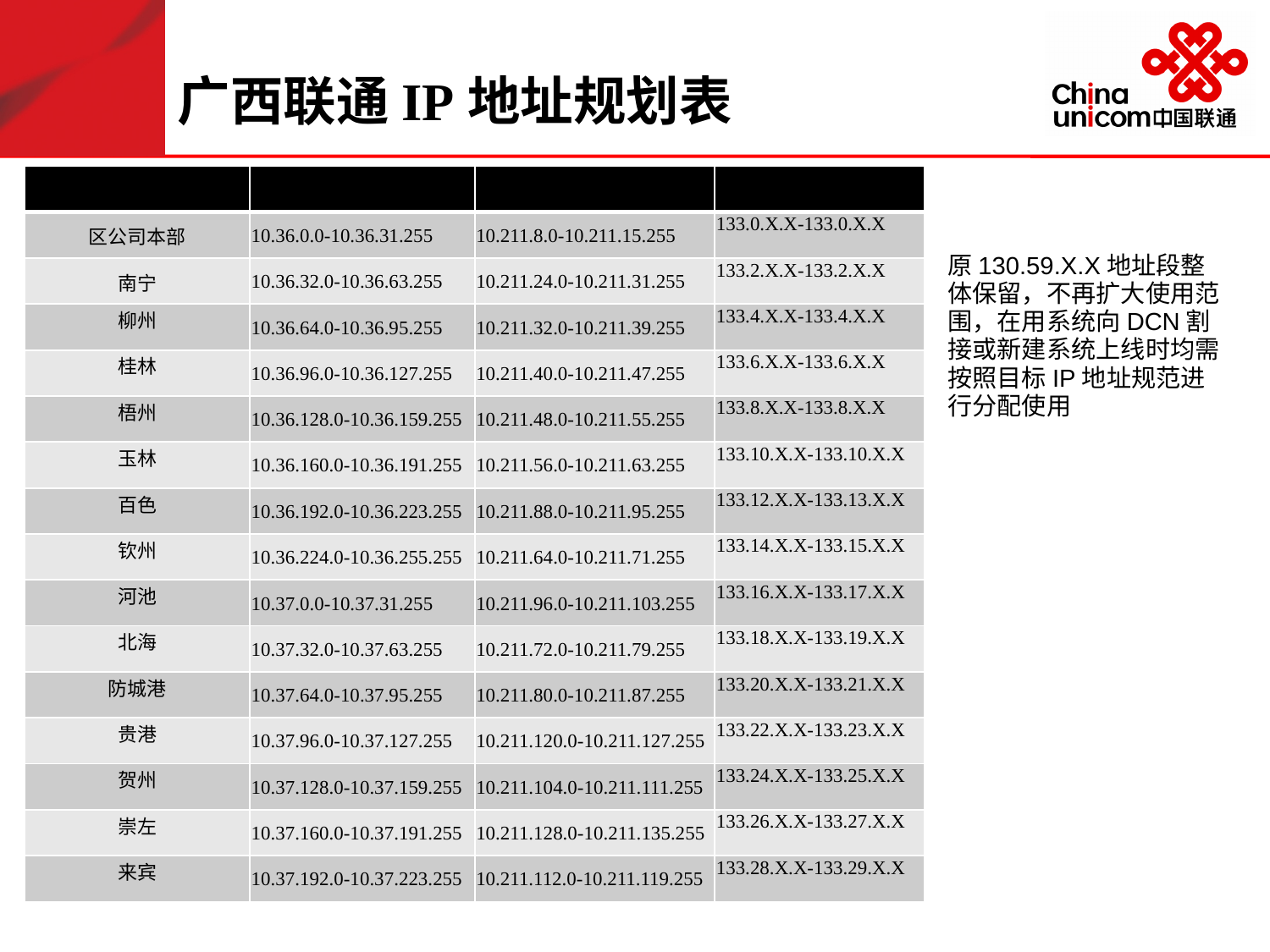

# 广西联通IP地址规划表
| 区域名称 | MSS域 | MSS域 | BSS/OSS域 |
| --- | --- | --- | --- |
| 区公司本部 | 10.36.0.0-10.36.31.255 | 10.211.8.0-10.211.15.255 | 133.0.X.X-133.0.X.X |
| 南宁 | 10.36.32.0-10.36.63.255 | 10.211.24.0-10.211.31.255 | 133.2.X.X-133.2.X.X |
| 柳州 | 10.36.64.0-10.36.95.255 | 10.211.32.0-10.211.39.255 | 133.4.X.X-133.4.X.X |
| 桂林 | 10.36.96.0-10.36.127.255 | 10.211.40.0-10.211.47.255 | 133.6.X.X-133.6.X.X |
| 梧州 | 10.36.128.0-10.36.159.255 | 10.211.48.0-10.211.55.255 | 133.8.X.X-133.8.X.X |
| 玉林 | 10.36.160.0-10.36.191.255 | 10.211.56.0-10.211.63.255 | 133.10.X.X-133.10.X.X |
| 百色 | 10.36.192.0-10.36.223.255 | 10.211.88.0-10.211.95.255 | 133.12.X.X-133.13.X.X |
| 钦州 | 10.36.224.0-10.36.255.255 | 10.211.64.0-10.211.71.255 | 133.14.X.X-133.15.X.X |
| 河池 | 10.37.0.0-10.37.31.255 | 10.211.96.0-10.211.103.255 | 133.16.X.X-133.17.X.X |
| 北海 | 10.37.32.0-10.37.63.255 | 10.211.72.0-10.211.79.255 | 133.18.X.X-133.19.X.X |
| 防城港 | 10.37.64.0-10.37.95.255 | 10.211.80.0-10.211.87.255 | 133.20.X.X-133.21.X.X |
| 贵港 | 10.37.96.0-10.37.127.255 | 10.211.120.0-10.211.127.255 | 133.22.X.X-133.23.X.X |
| 贺州 | 10.37.128.0-10.37.159.255 | 10.211.104.0-10.211.111.255 | 133.24.X.X-133.25.X.X |
| 崇左 | 10.37.160.0-10.37.191.255 | 10.211.128.0-10.211.135.255 | 133.26.X.X-133.27.X.X |
| 来宾 | 10.37.192.0-10.37.223.255 | 10.211.112.0-10.211.119.255 | 133.28.X.X-133.29.X.X |

原130.59.X.X地址段整体保留，不再扩大使用范围，在用系统向DCN割接或新建系统上线时均需按照目标IP地址规范进行分配使用